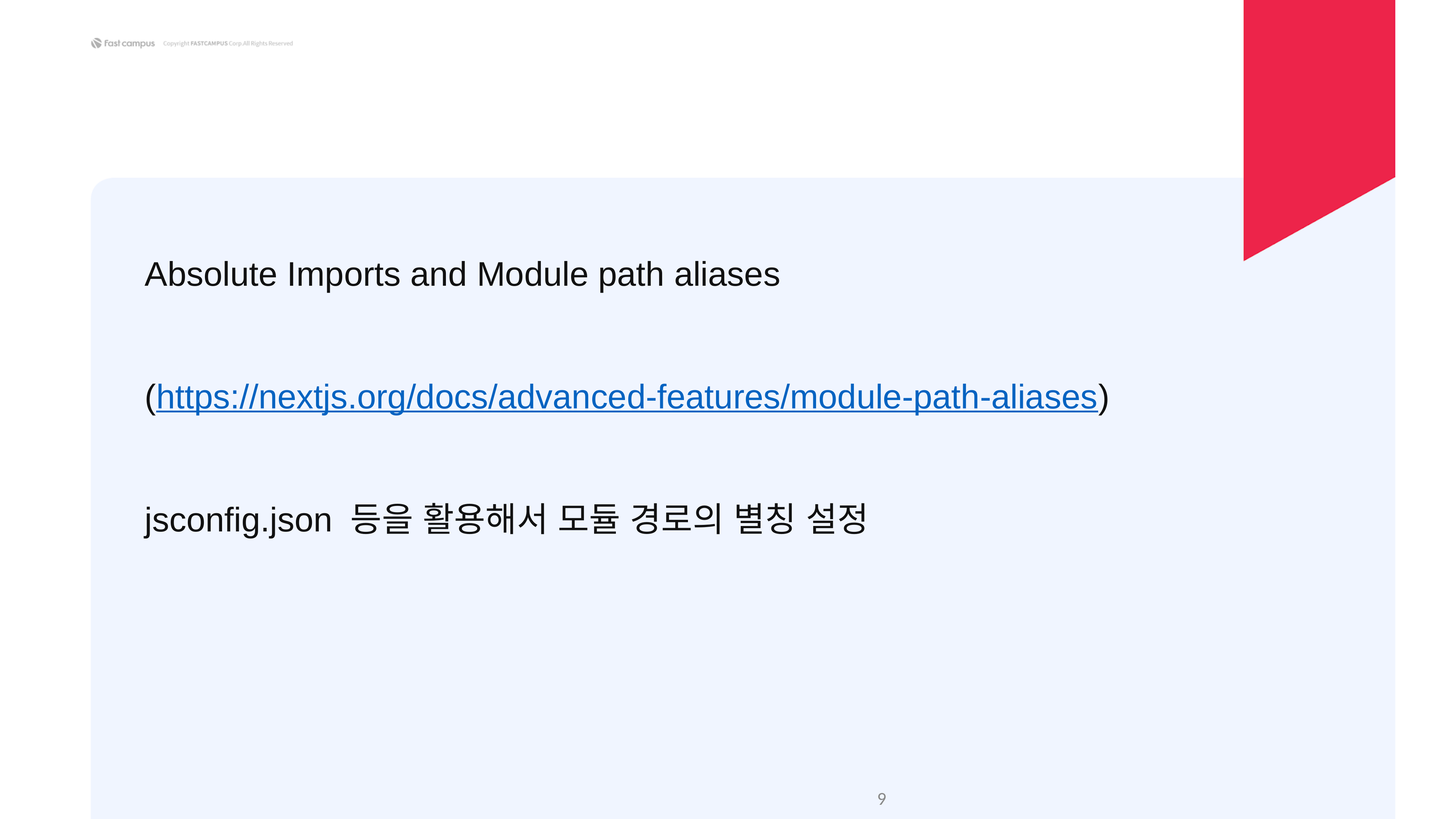

Absolute Imports and Module path aliases

(https://nextjs.org/docs/advanced-features/module-path-aliases)

jsconfig.json 등을 활용해서 모듈 경로의 별칭 설정
9